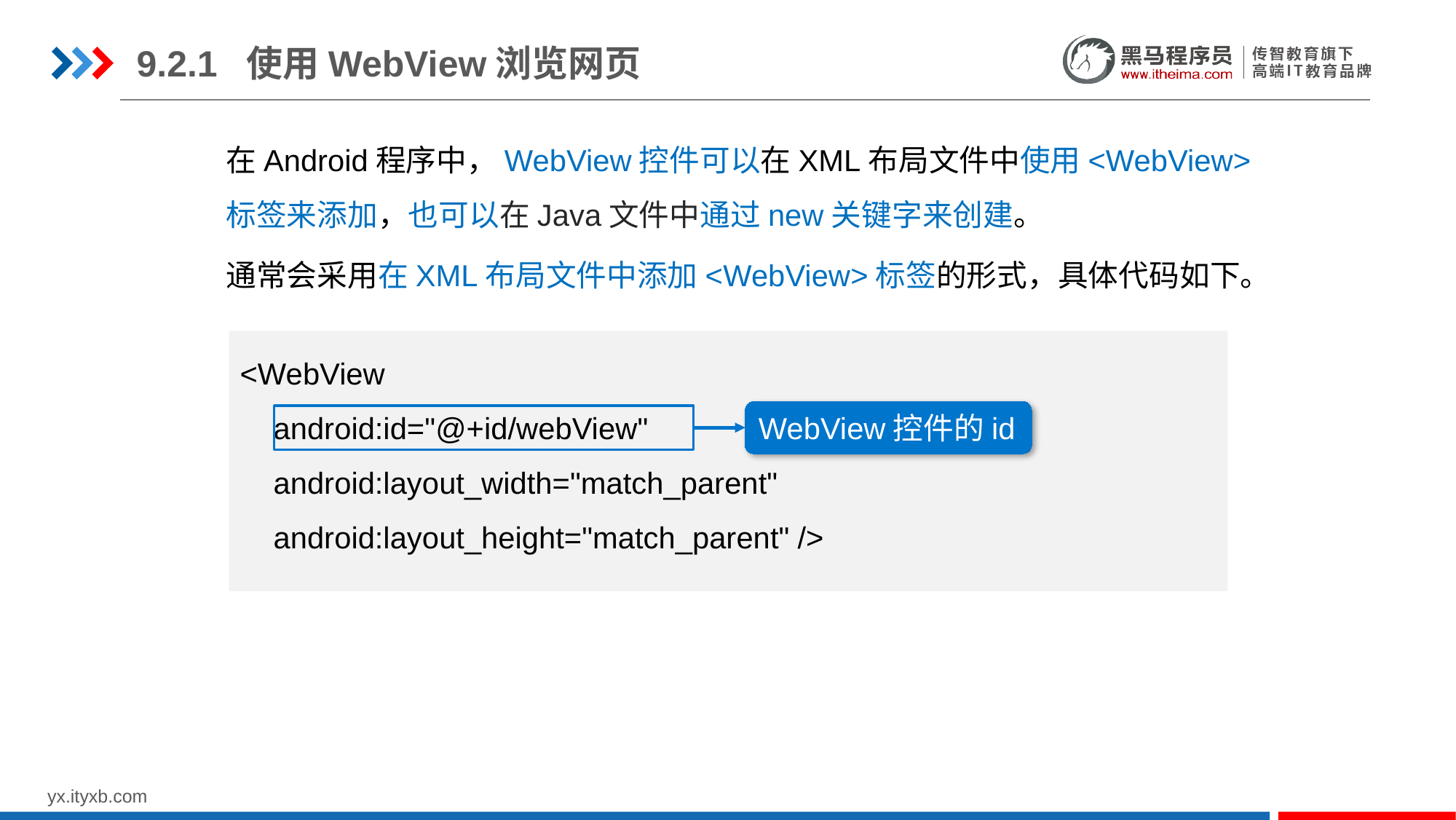

9.2.1  使用WebView浏览网页
在Android程序中，WebView控件可以在XML布局文件中使用<WebView>标签来添加，也可以在Java文件中通过new关键字来创建。
通常会采用在XML布局文件中添加<WebView>标签的形式，具体代码如下。
<WebView
    android:id="@+id/webView"
    android:layout_width="match_parent"
    android:layout_height="match_parent" />
<WebView
    android:id="@+id/webView"
    android:layout_width="match_parent"
    android:layout_height="match_parent" />
<WebView
    android:id="@+id/webView"
    android:layout_width="match_parent"
    android:layout_height="match_parent" />
WebView控件的id
WebView控件的id